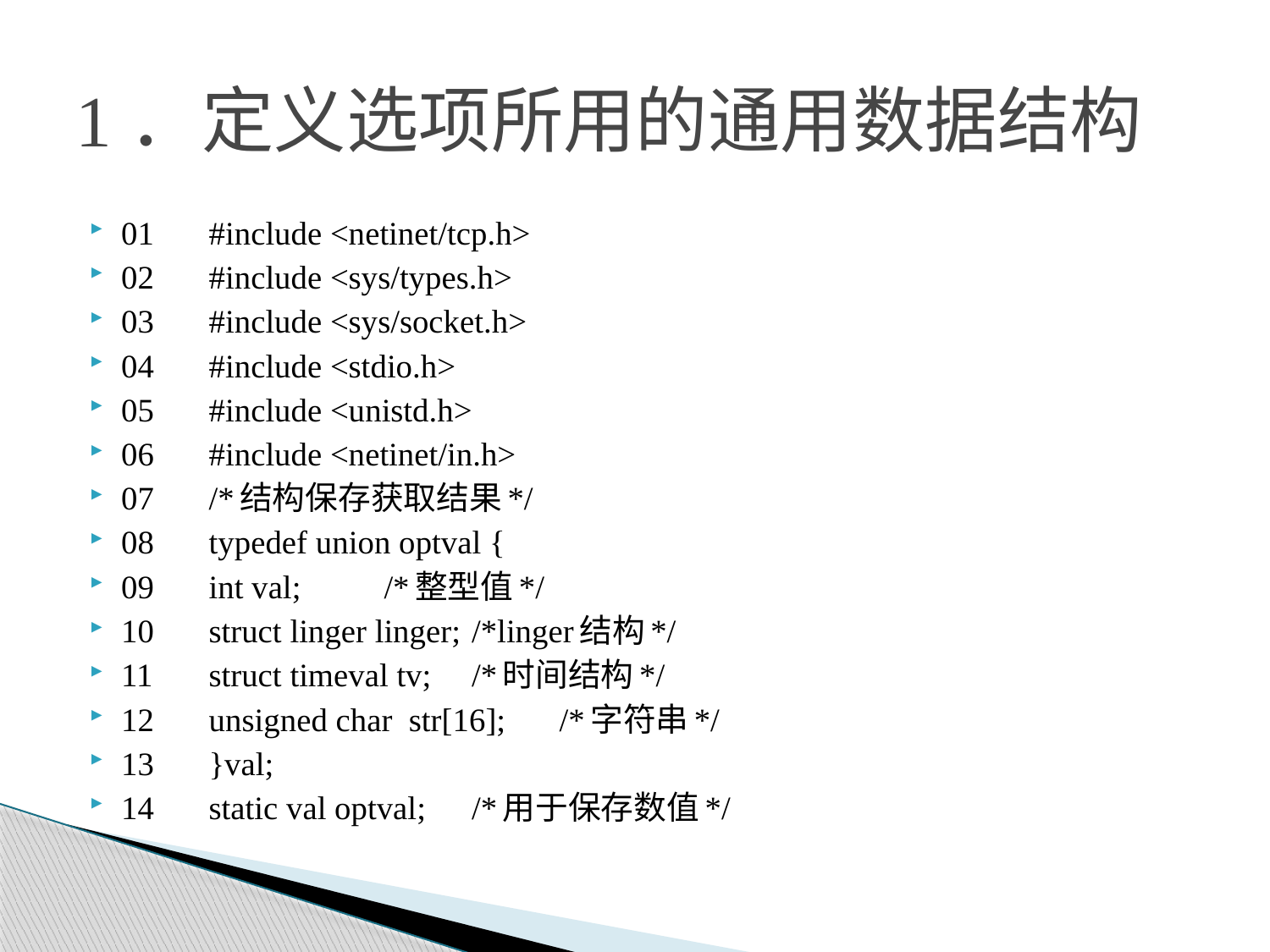

# 1．定义选项所用的通用数据结构
01	#include <netinet/tcp.h>
02	#include <sys/types.h>
03	#include <sys/socket.h>
04	#include <stdio.h>
05	#include <unistd.h>
06	#include <netinet/in.h>
07	/*结构保存获取结果*/
08	typedef union optval {
09		int val;			/*整型值*/
10		struct linger linger;	/*linger结构*/
11		struct timeval tv;		/*时间结构*/
12		unsigned char  str[16];	/*字符串*/
13	}val;
14	static val optval;			/*用于保存数值*/